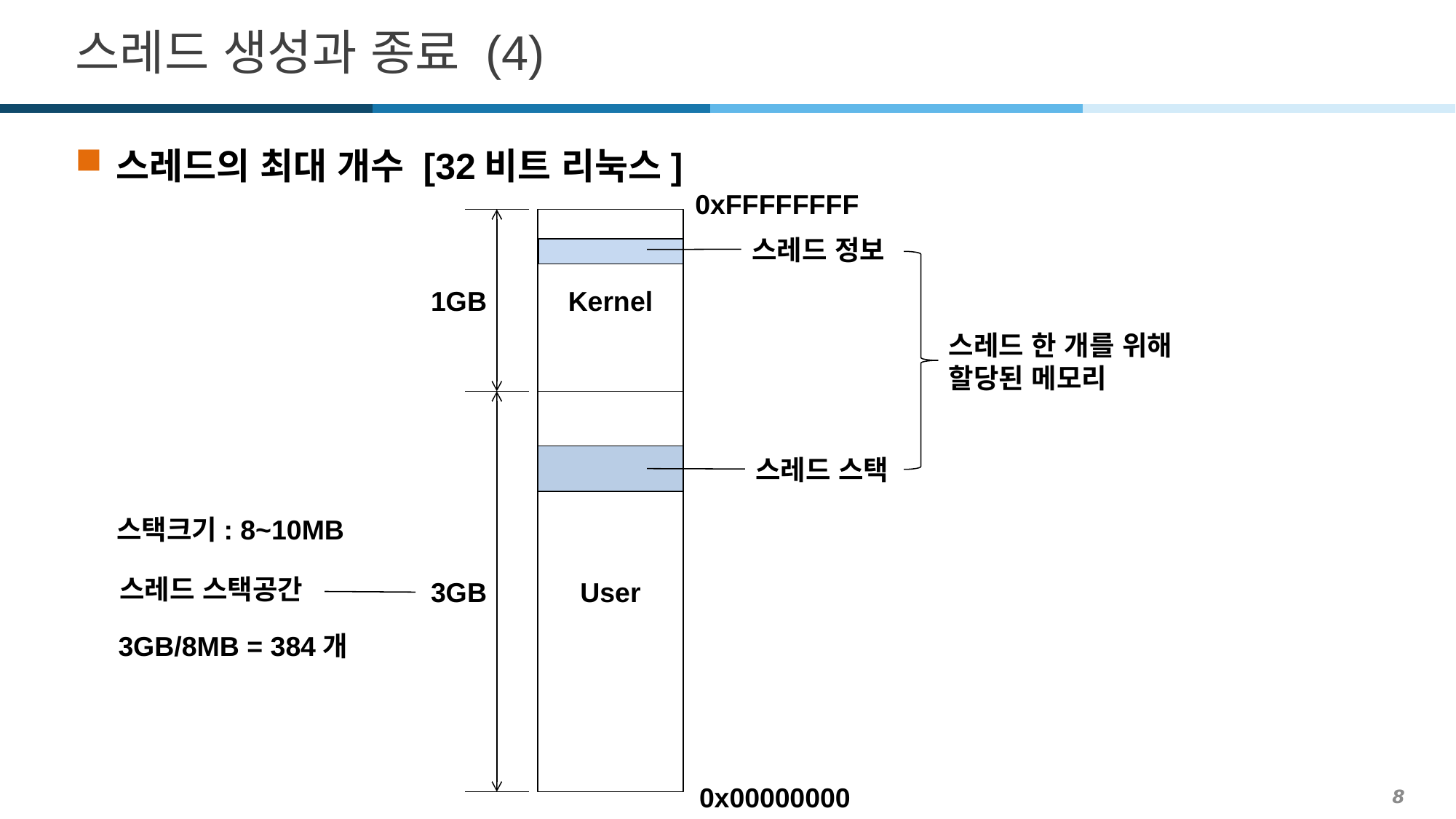

# 스레드 생성과 종료 (4)
스레드의 최대 개수 [32비트 리눅스]
0xFFFFFFFF
Kernel
스레드 정보

1GB
스레드 한 개를 위해
할당된 메모리
User

스레드 스택
3GB
0x00000000
스택크기: 8~10MB
스레드 스택공간
3GB/8MB = 384개